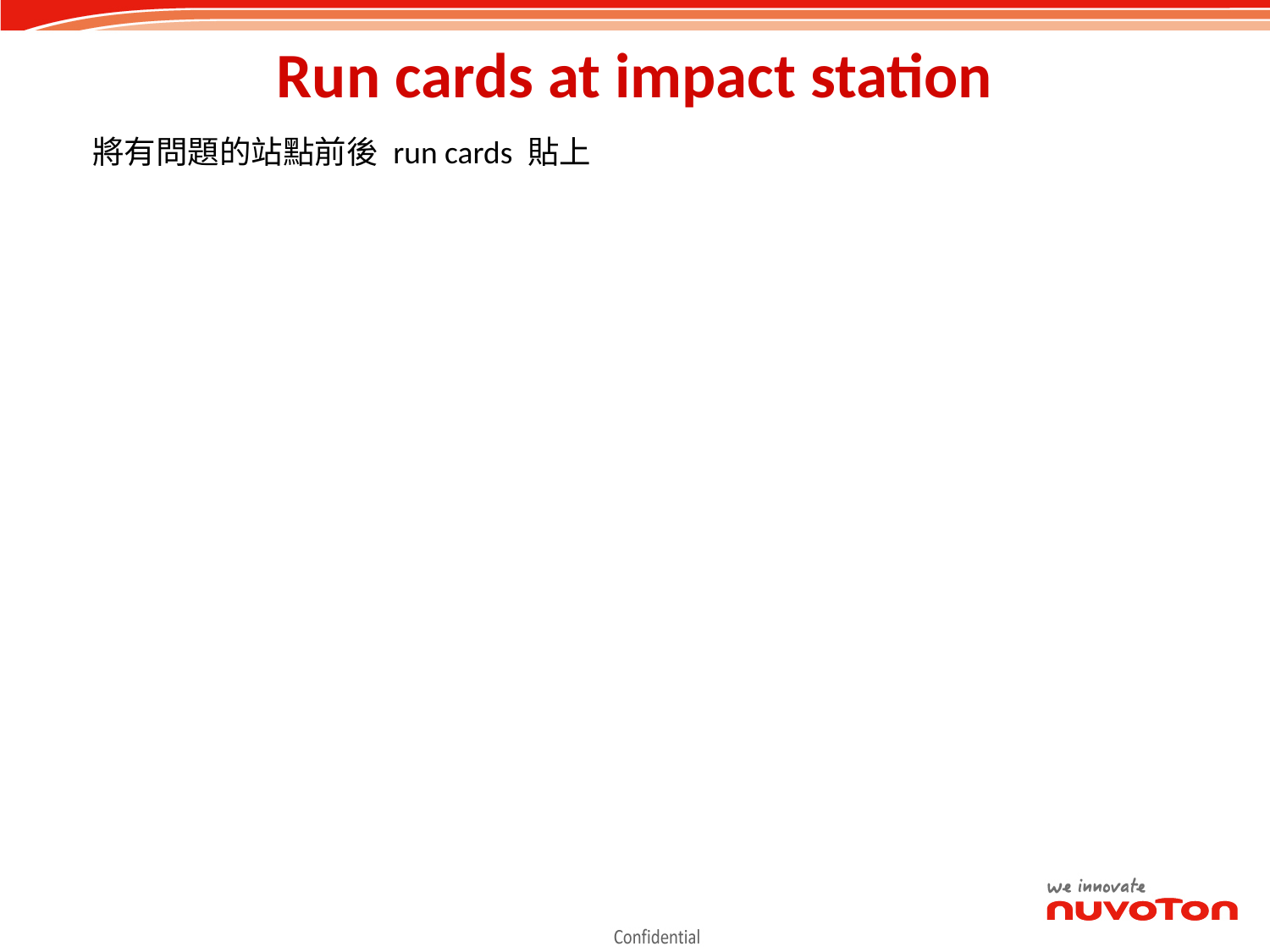

# Run cards at impact station
將有問題的站點前後 run cards 貼上